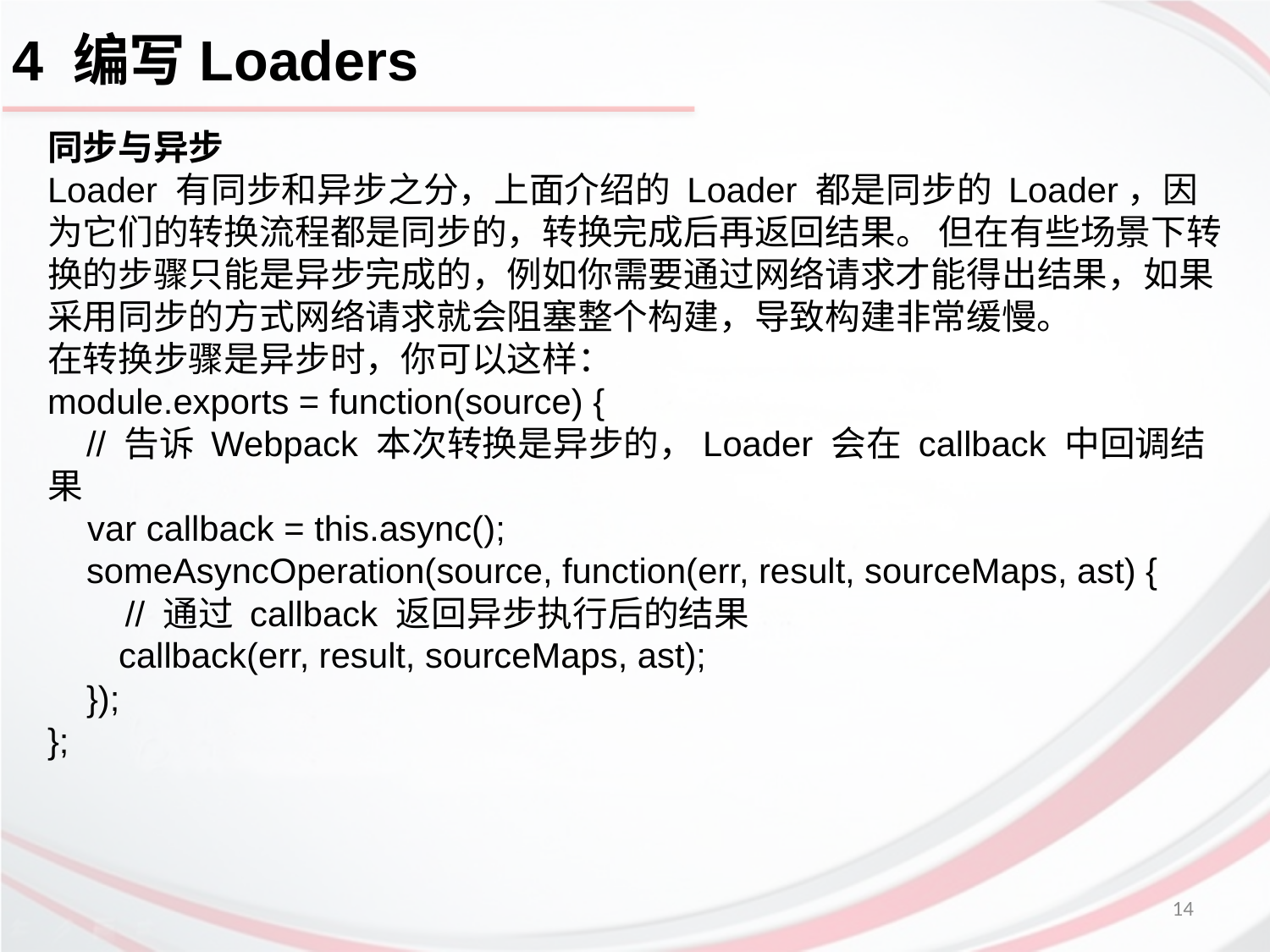

4 编写Loaders
同步与异步
Loader 有同步和异步之分，上面介绍的 Loader 都是同步的 Loader，因为它们的转换流程都是同步的，转换完成后再返回结果。 但在有些场景下转换的步骤只能是异步完成的，例如你需要通过网络请求才能得出结果，如果采用同步的方式网络请求就会阻塞整个构建，导致构建非常缓慢。
在转换步骤是异步时，你可以这样：
module.exports = function(source) {
    // 告诉 Webpack 本次转换是异步的，Loader 会在 callback 中回调结果
    var callback = this.async();
    someAsyncOperation(source, function(err, result, sourceMaps, ast) {
        // 通过 callback 返回异步执行后的结果
        callback(err, result, sourceMaps, ast);
    });
};
14